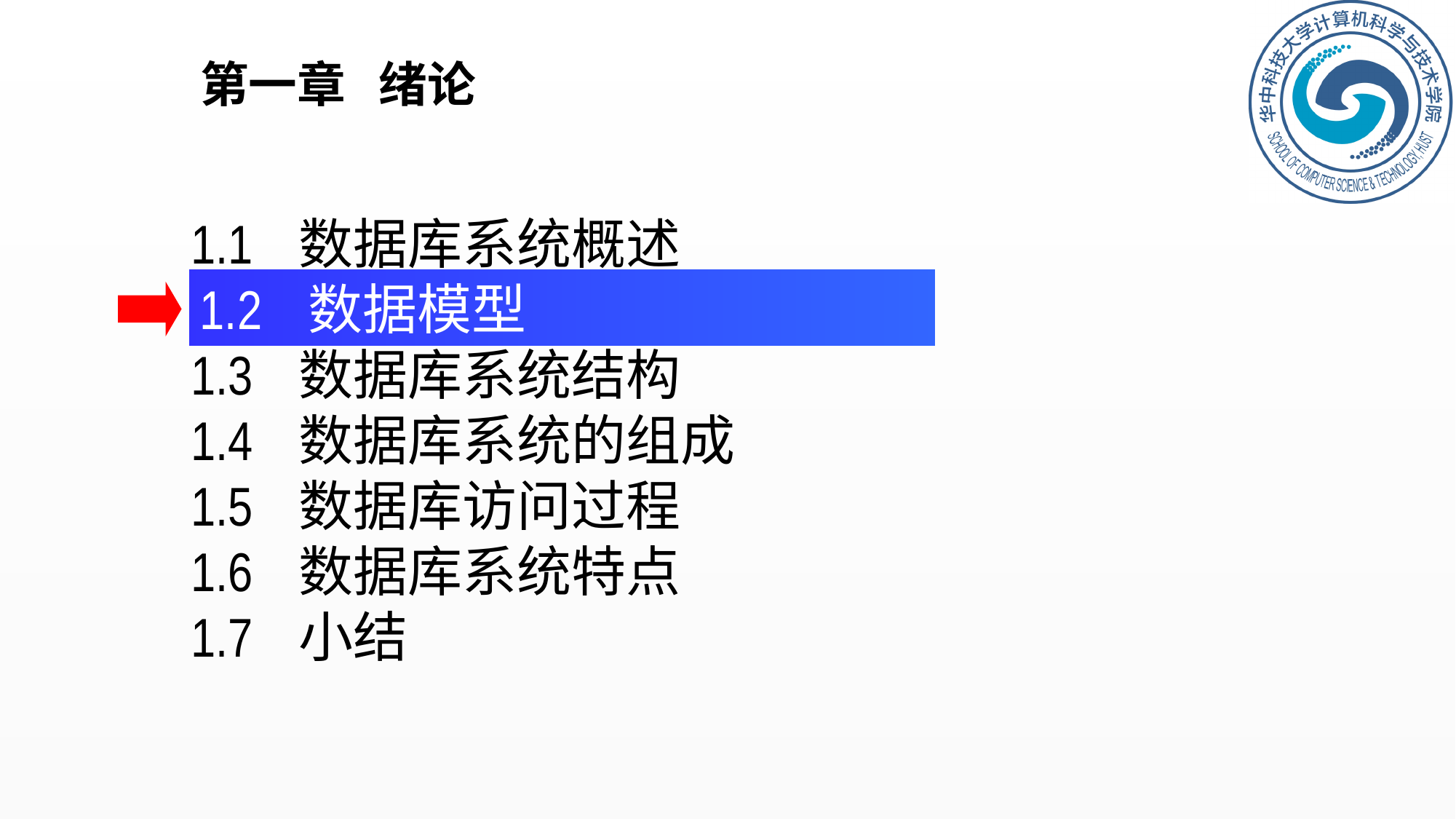

第一章   绪论
1.1 数据库系统概述
1.2 数据模型
1.3 数据库系统结构
1.4 数据库系统的组成
1.5 数据库访问过程
1.6 数据库系统特点
1.7 小结
1.2 数据模型